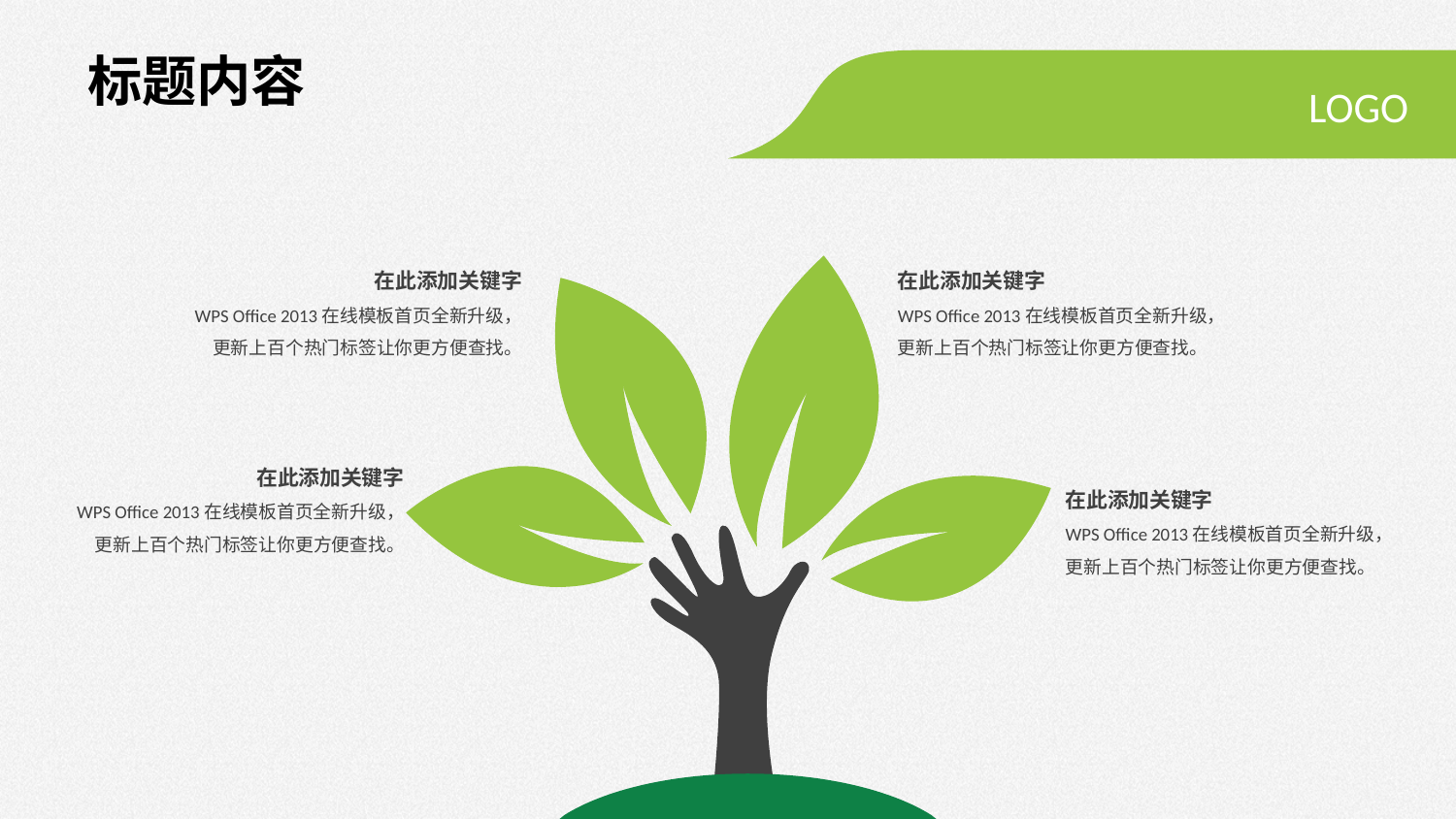

标题内容

LOGO
在此添加关键字
WPS Office 2013在线模板首页全新升级，更新上百个热门标签让你更方便查找。
在此添加关键字
WPS Office 2013在线模板首页全新升级，更新上百个热门标签让你更方便查找。

在此添加关键字
WPS Office 2013在线模板首页全新升级，更新上百个热门标签让你更方便查找。
在此添加关键字
WPS Office 2013在线模板首页全新升级，更新上百个热门标签让你更方便查找。